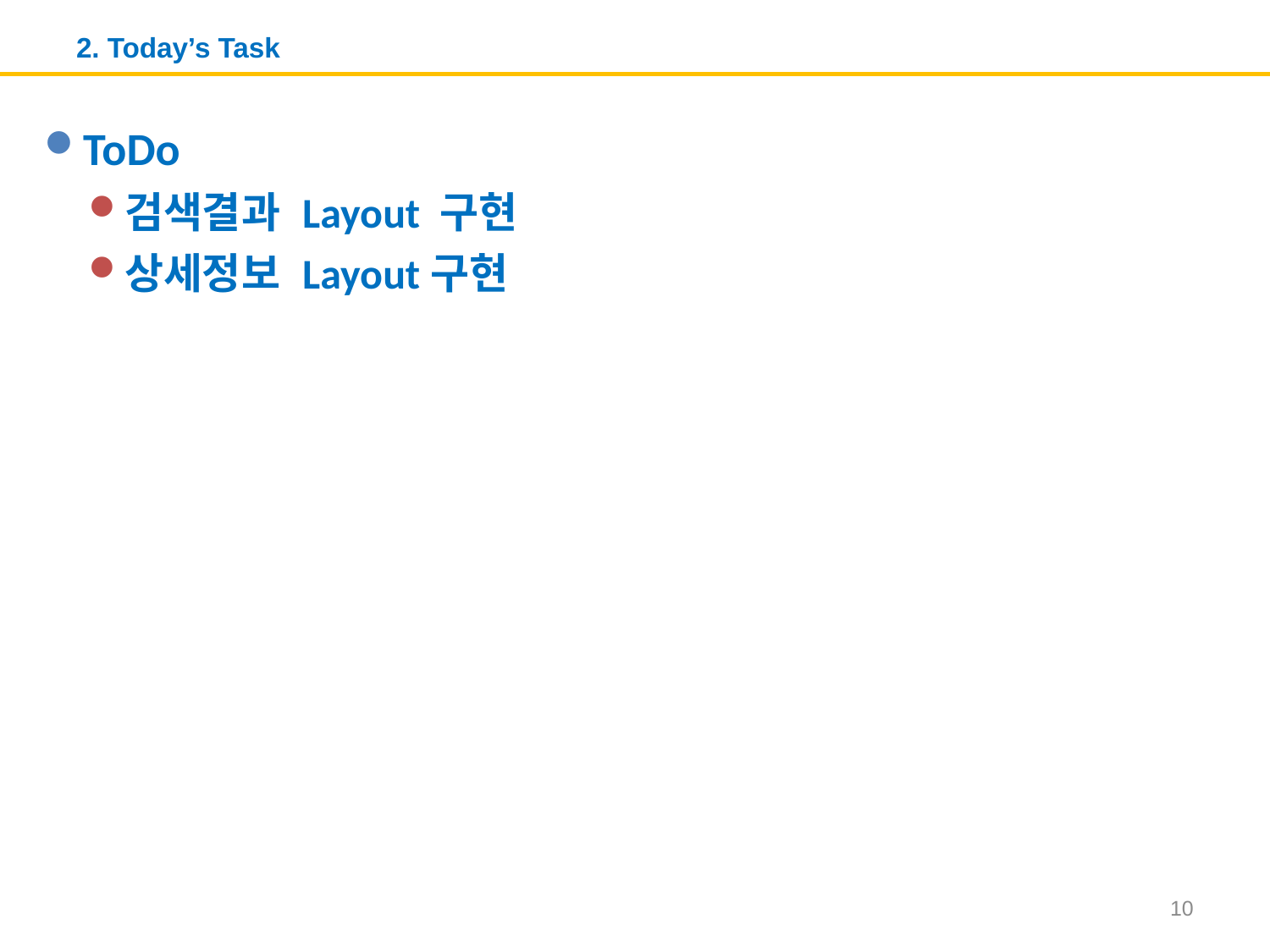

# 2. Today’s Task
ToDo
검색결과 Layout 구현
상세정보 Layout구현

10